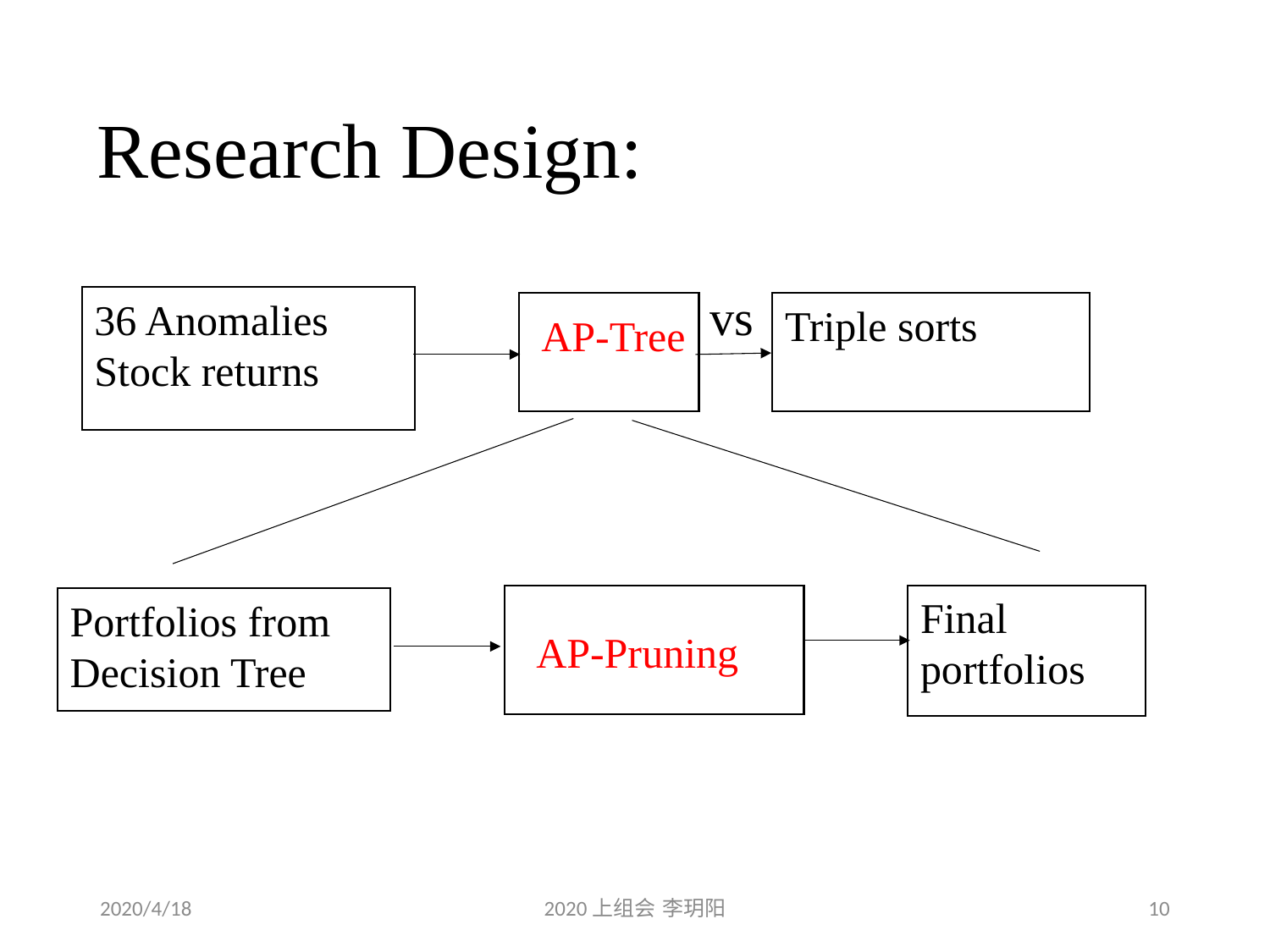

# Research Design:
vs

36 Anomalies
Stock returns

AP-Tree

Triple sorts

Final
portfolios

AP-Pruning

Portfolios from Decision Tree

2020/4/18
2020上组会 李玥阳
10